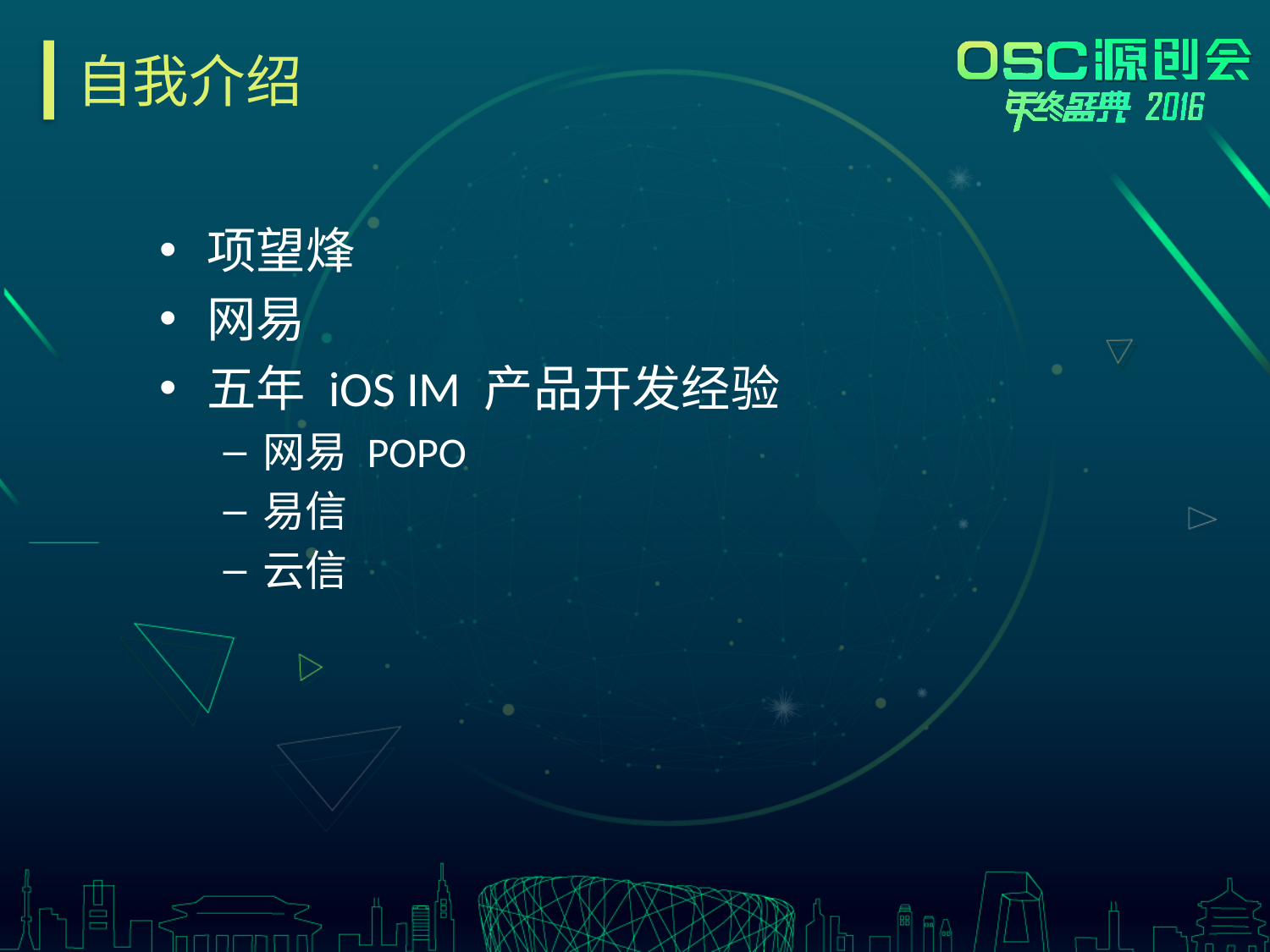

# 自我介绍
项望烽
网易
五年 iOS IM 产品开发经验
网易 POPO
易信
云信